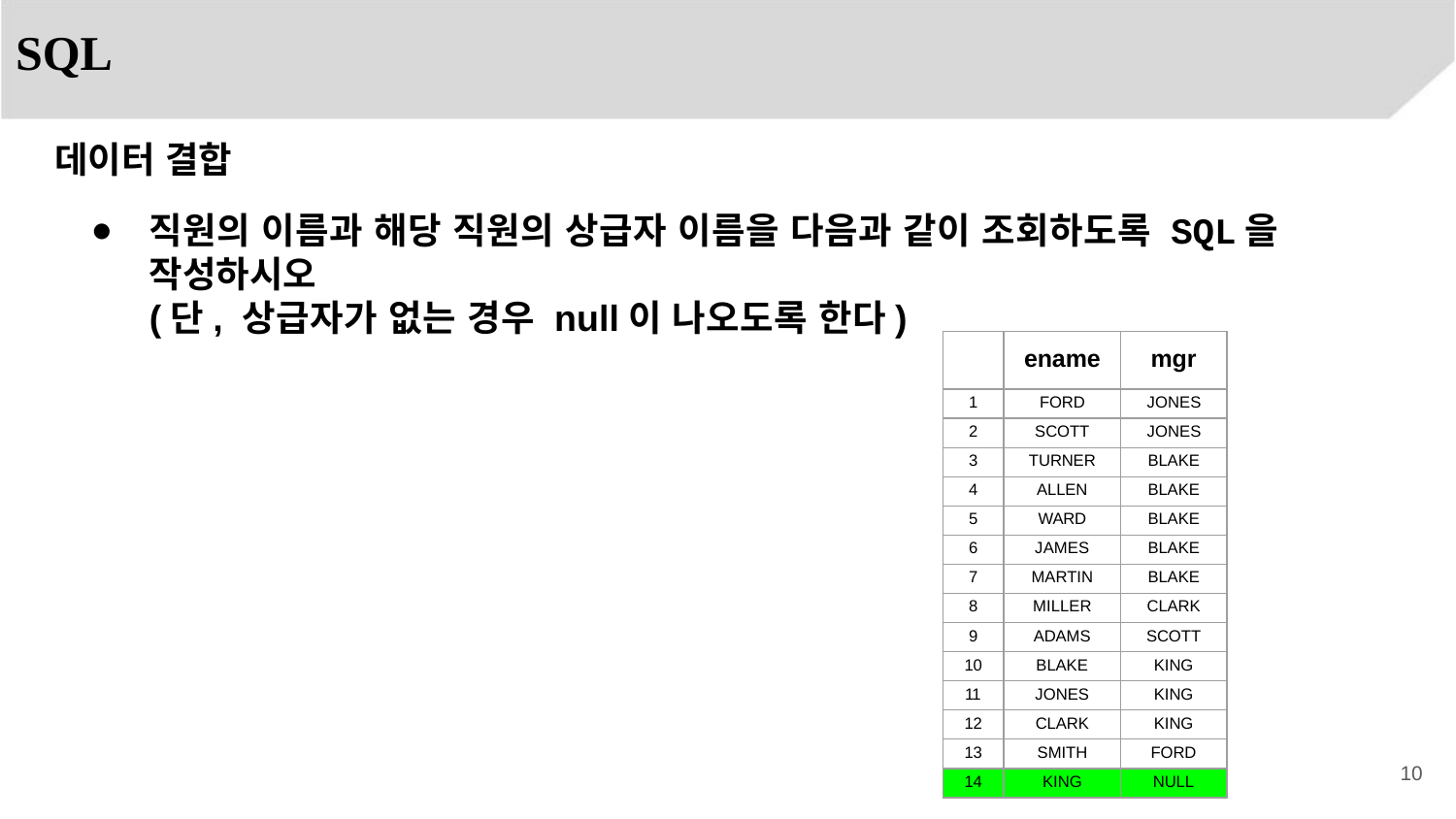

SQL

데이터 결합

직원의 이름과 해당 직원의 상급자 이름을 다음과 같이 조회하도록 SQL을  작성하시오
(단, 상급자가 없는 경우 null이 나오도록 한다)
|  | ename | mgr |
| --- | --- | --- |
| 1 | FORD | JONES |
| 2 | SCOTT | JONES |
| 3 | TURNER | BLAKE |
| 4 | ALLEN | BLAKE |
| 5 | WARD | BLAKE |
| 6 | JAMES | BLAKE |
| 7 | MARTIN | BLAKE |
| 8 | MILLER | CLARK |
| 9 | ADAMS | SCOTT |
| 10 | BLAKE | KING |
| 11 | JONES | KING |
| 12 | CLARK | KING |
| 13 | SMITH | FORD |
| 14 | KING | NULL |
10